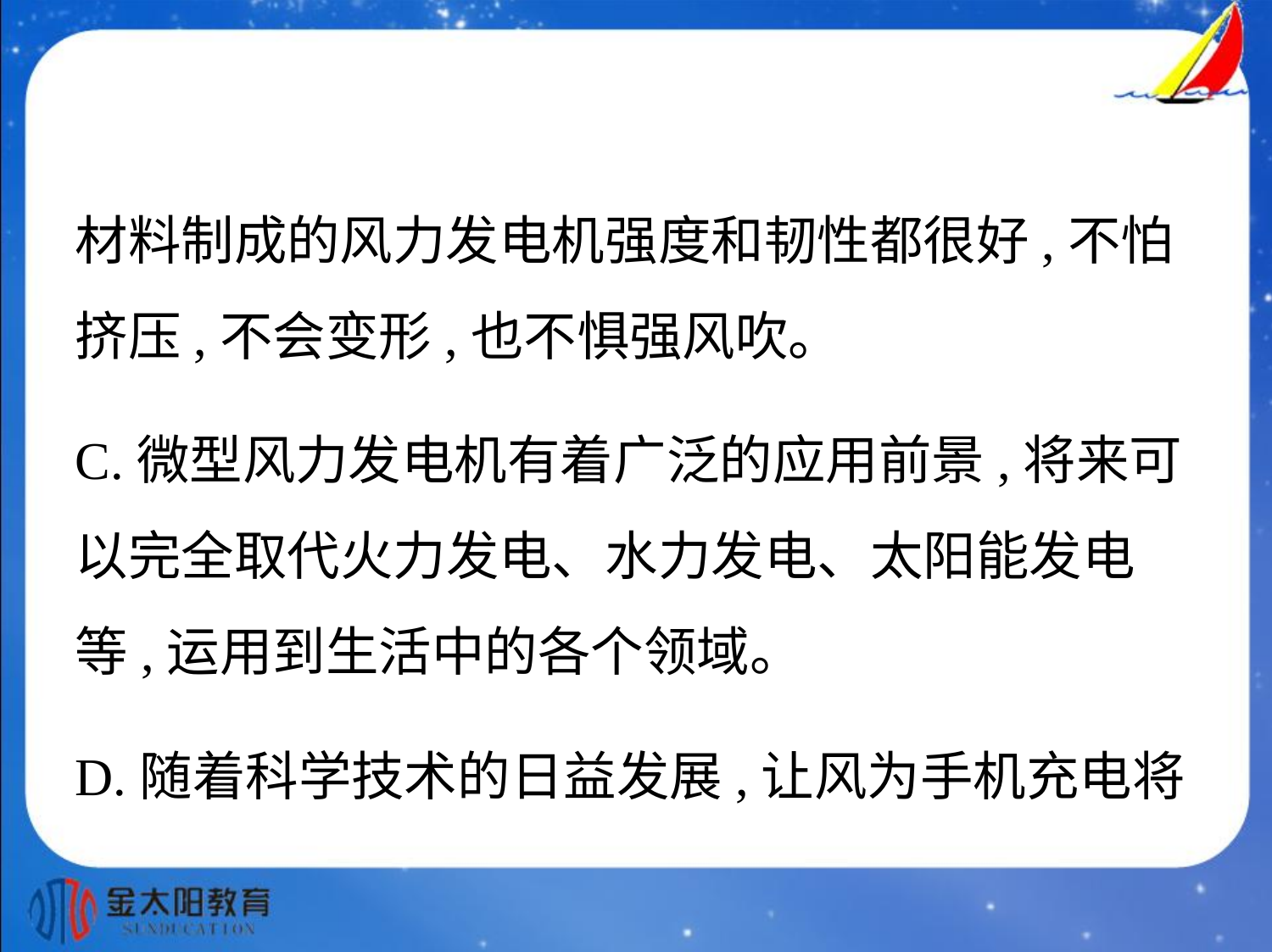

材料制成的风力发电机强度和韧性都很好,不怕
挤压,不会变形,也不惧强风吹。
C.微型风力发电机有着广泛的应用前景,将来可
以完全取代火力发电、水力发电、太阳能发电
等,运用到生活中的各个领域。
D.随着科学技术的日益发展,让风为手机充电将